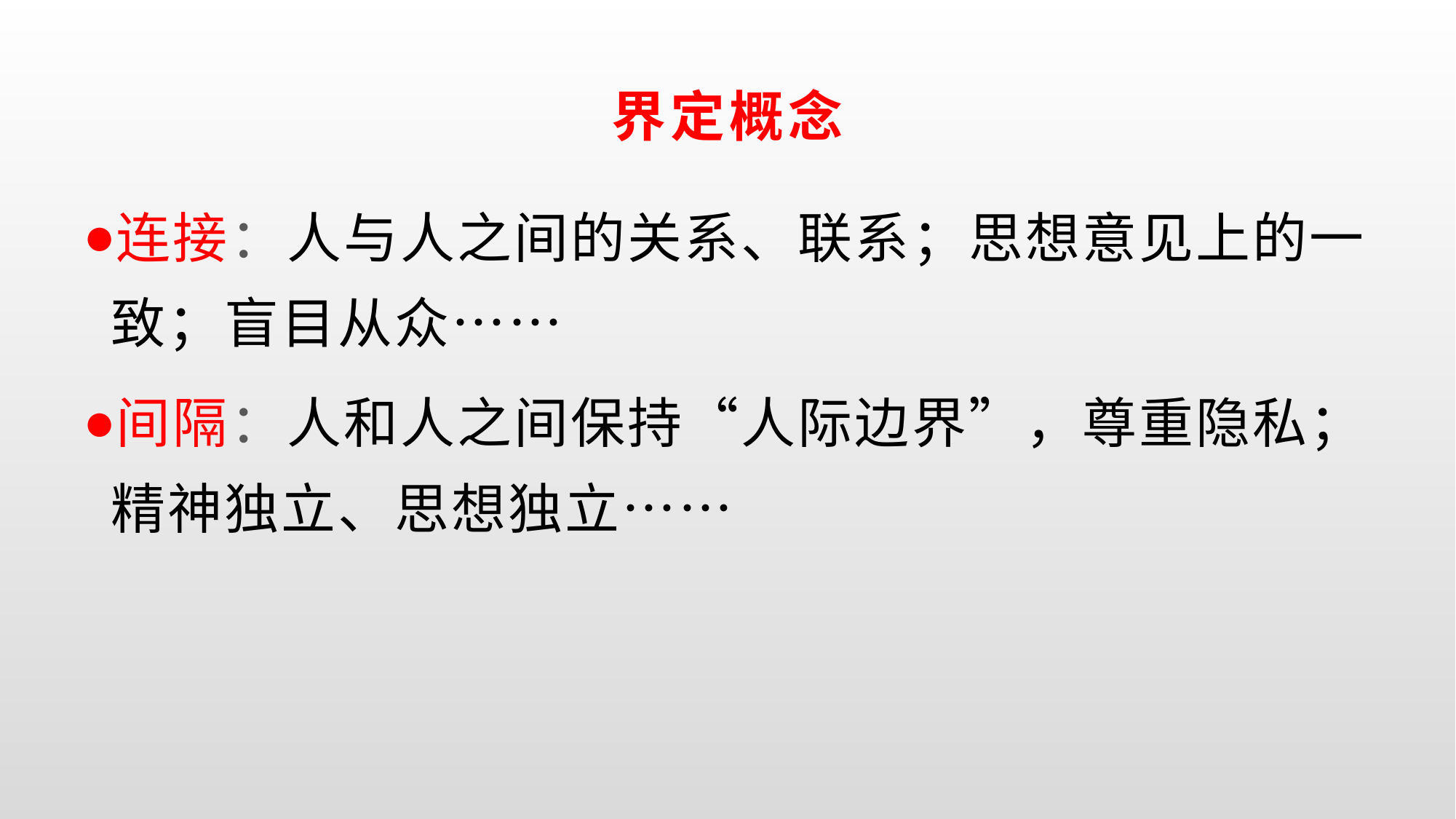

# 界定概念
连接：人与人之间的关系、联系；思想意见上的一致；盲目从众……
间隔：人和人之间保持“人际边界”，尊重隐私；精神独立、思想独立……